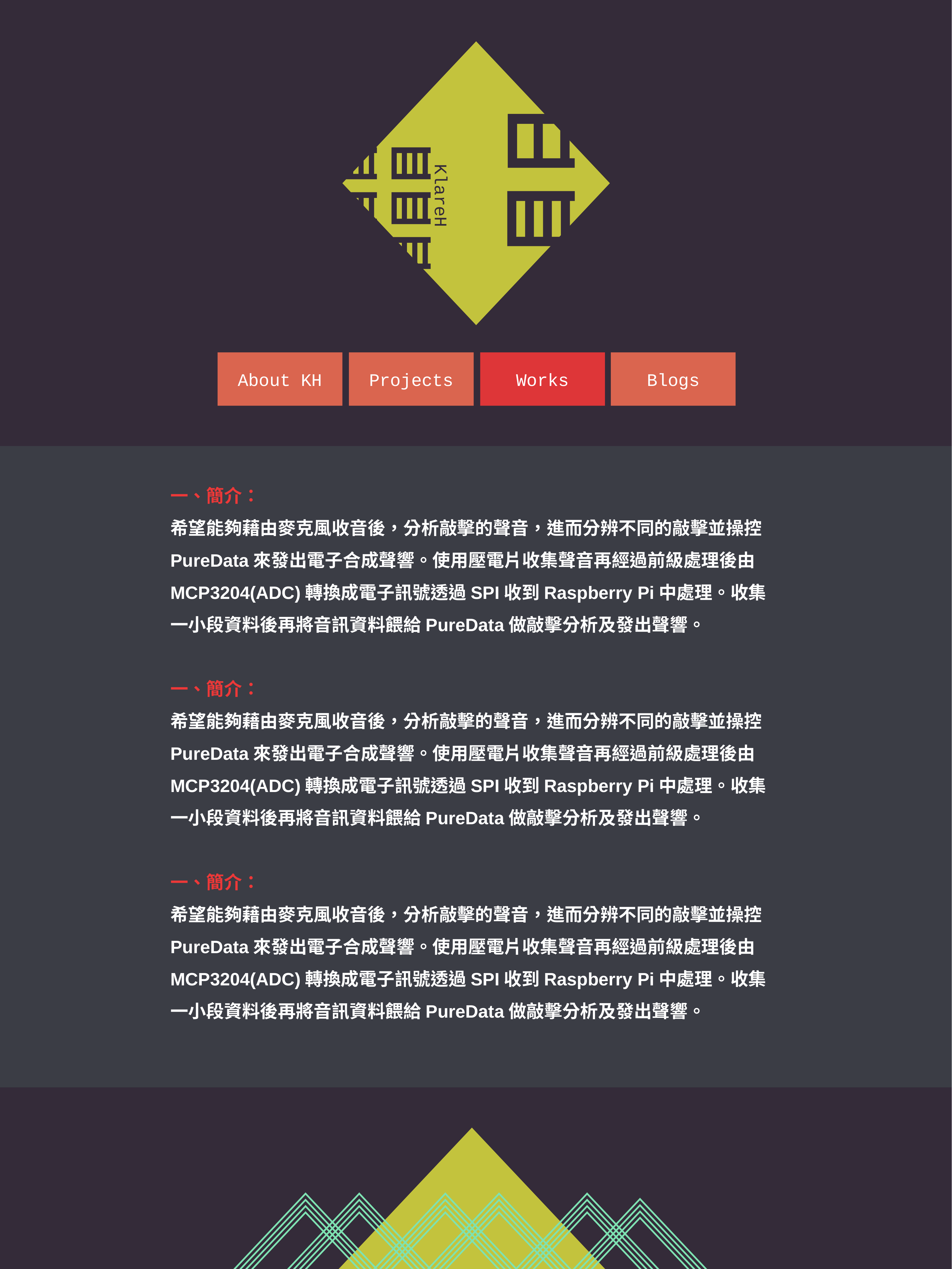

目目目目目目

目日
KlareH
About KH
Projects
Blogs
Works

一、簡介：
希望能夠藉由麥克風收音後，分析敲擊的聲音，進而分辨不同的敲擊並操控PureData來發出電子合成聲響。使用壓電片收集聲音再經過前級處理後由MCP3204(ADC)轉換成電子訊號透過SPI收到Raspberry Pi中處理。收集一小段資料後再將音訊資料餵給PureData做敲擊分析及發出聲響。

一、簡介：
希望能夠藉由麥克風收音後，分析敲擊的聲音，進而分辨不同的敲擊並操控PureData來發出電子合成聲響。使用壓電片收集聲音再經過前級處理後由MCP3204(ADC)轉換成電子訊號透過SPI收到Raspberry Pi中處理。收集一小段資料後再將音訊資料餵給PureData做敲擊分析及發出聲響。

一、簡介：
希望能夠藉由麥克風收音後，分析敲擊的聲音，進而分辨不同的敲擊並操控PureData來發出電子合成聲響。使用壓電片收集聲音再經過前級處理後由MCP3204(ADC)轉換成電子訊號透過SPI收到Raspberry Pi中處理。收集一小段資料後再將音訊資料餵給PureData做敲擊分析及發出聲響。

KlareH